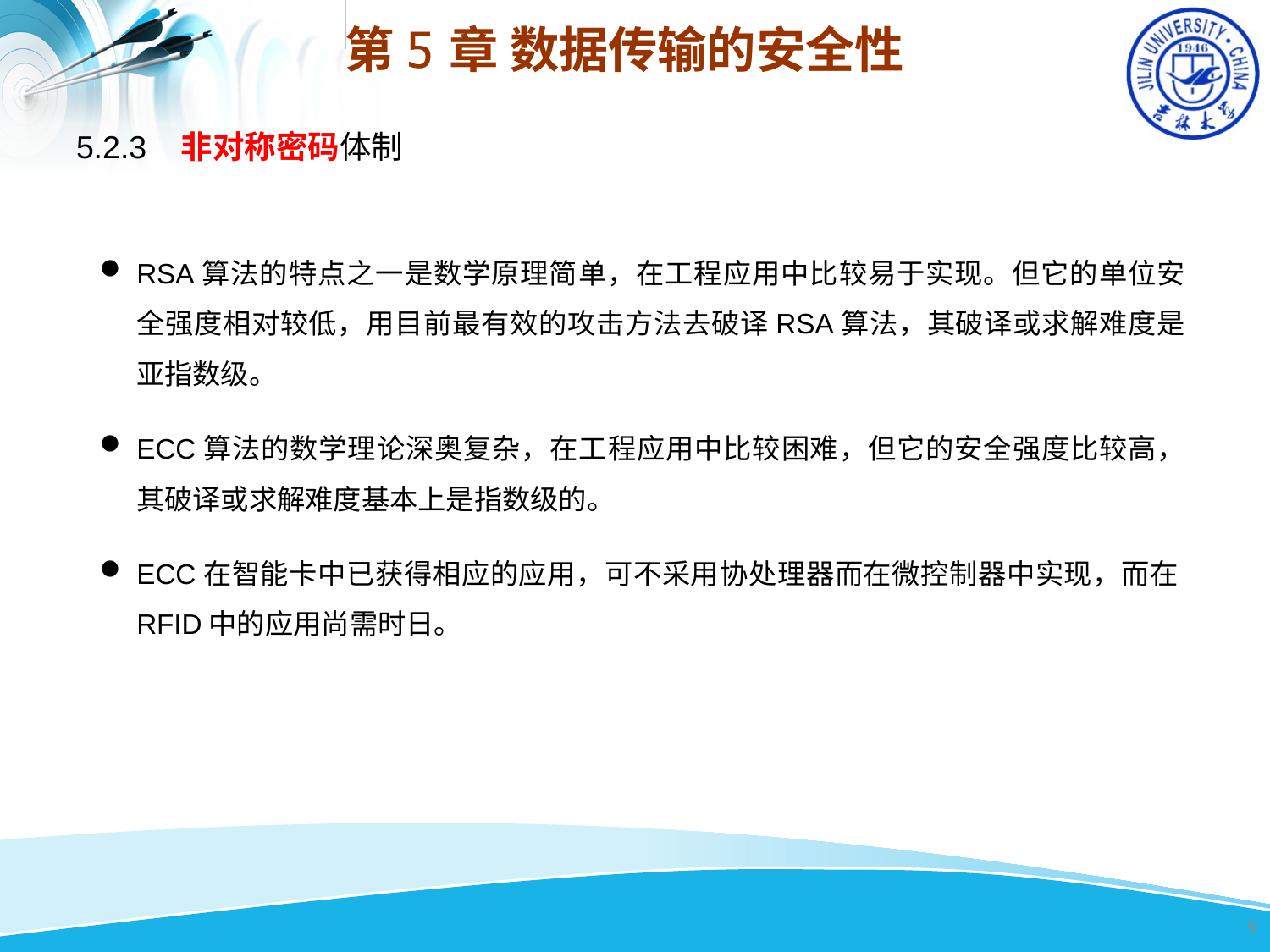

第5章 数据传输的安全性
5.2.3   非对称密码体制
RSA算法的特点之一是数学原理简单，在工程应用中比较易于实现。但它的单位安全强度相对较低，用目前最有效的攻击方法去破译RSA算法，其破译或求解难度是亚指数级。
ECC算法的数学理论深奥复杂，在工程应用中比较困难，但它的安全强度比较高，其破译或求解难度基本上是指数级的。
ECC在智能卡中已获得相应的应用，可不采用协处理器而在微控制器中实现，而在RFID中的应用尚需时日。
9